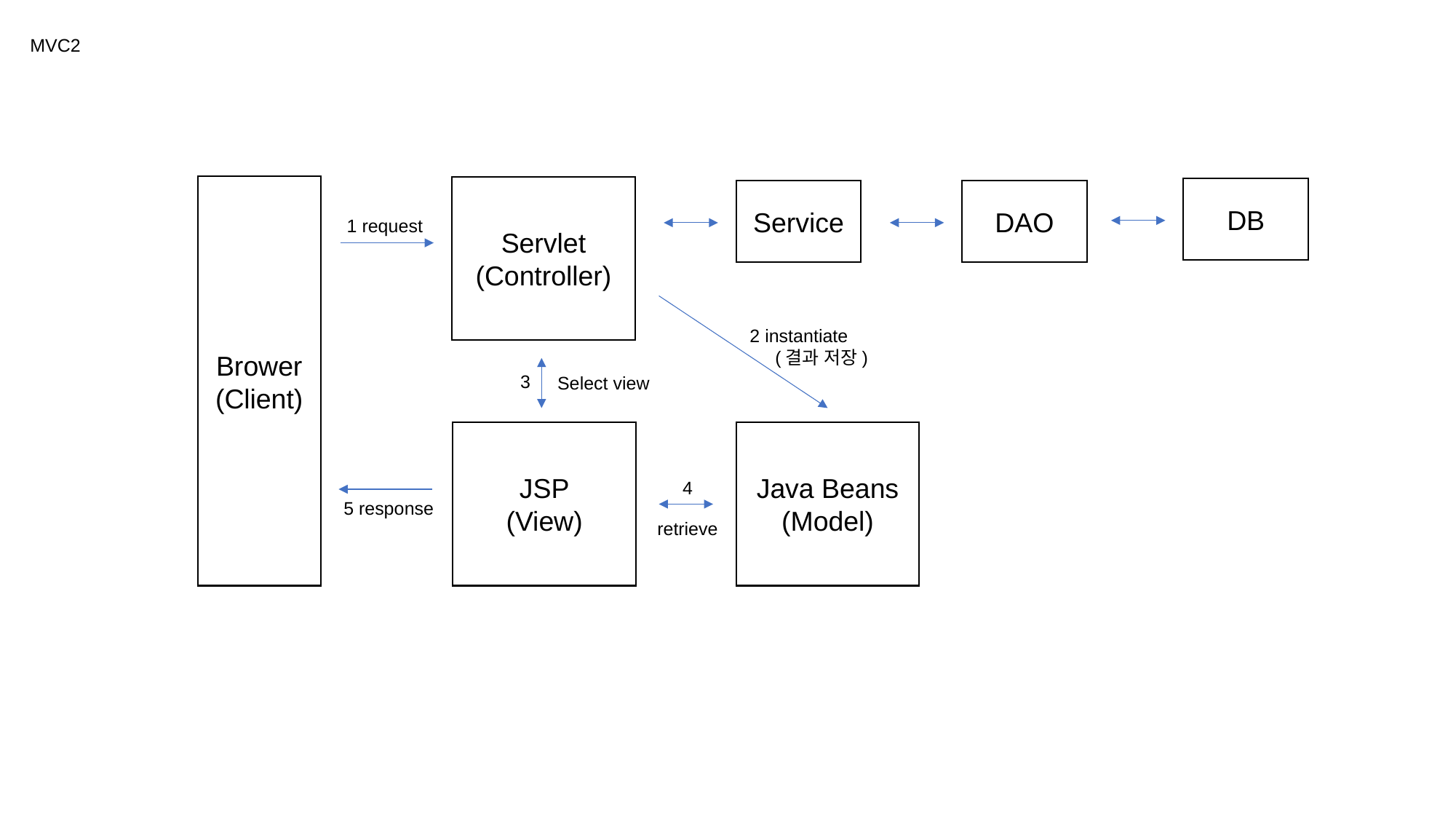

MVC2
Brower
(Client)
Servlet
(Controller)
DB
Service
DAO
1 request
2 instantiate
     (결과 저장)
3
Select view
JSP
(View)
Java Beans
(Model)
4
5 response
retrieve